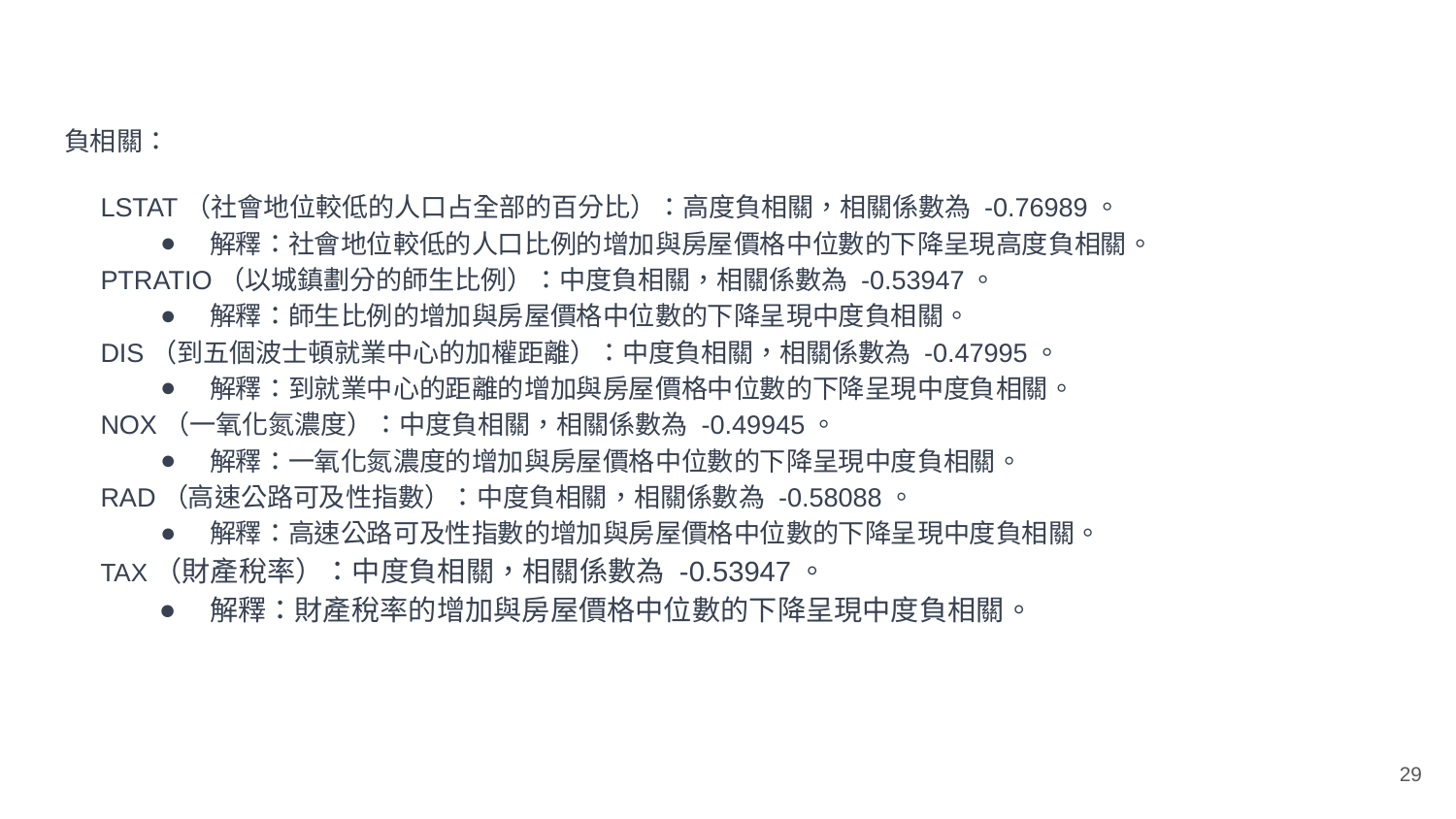

負相關：
LSTAT（社會地位較低的人口占全部的百分比）：高度負相關，相關係數為 -0.76989。
解釋：社會地位較低的人口比例的增加與房屋價格中位數的下降呈現高度負相關。
PTRATIO（以城鎮劃分的師生比例）：中度負相關，相關係數為 -0.53947。
解釋：師生比例的增加與房屋價格中位數的下降呈現中度負相關。
DIS（到五個波士頓就業中心的加權距離）：中度負相關，相關係數為 -0.47995。
解釋：到就業中心的距離的增加與房屋價格中位數的下降呈現中度負相關。
NOX（一氧化氮濃度）：中度負相關，相關係數為 -0.49945。
解釋：一氧化氮濃度的增加與房屋價格中位數的下降呈現中度負相關。
RAD（高速公路可及性指數）：中度負相關，相關係數為 -0.58088。
解釋：高速公路可及性指數的增加與房屋價格中位數的下降呈現中度負相關。
TAX（財產稅率）：中度負相關，相關係數為 -0.53947。
解釋：財產稅率的增加與房屋價格中位數的下降呈現中度負相關。

29